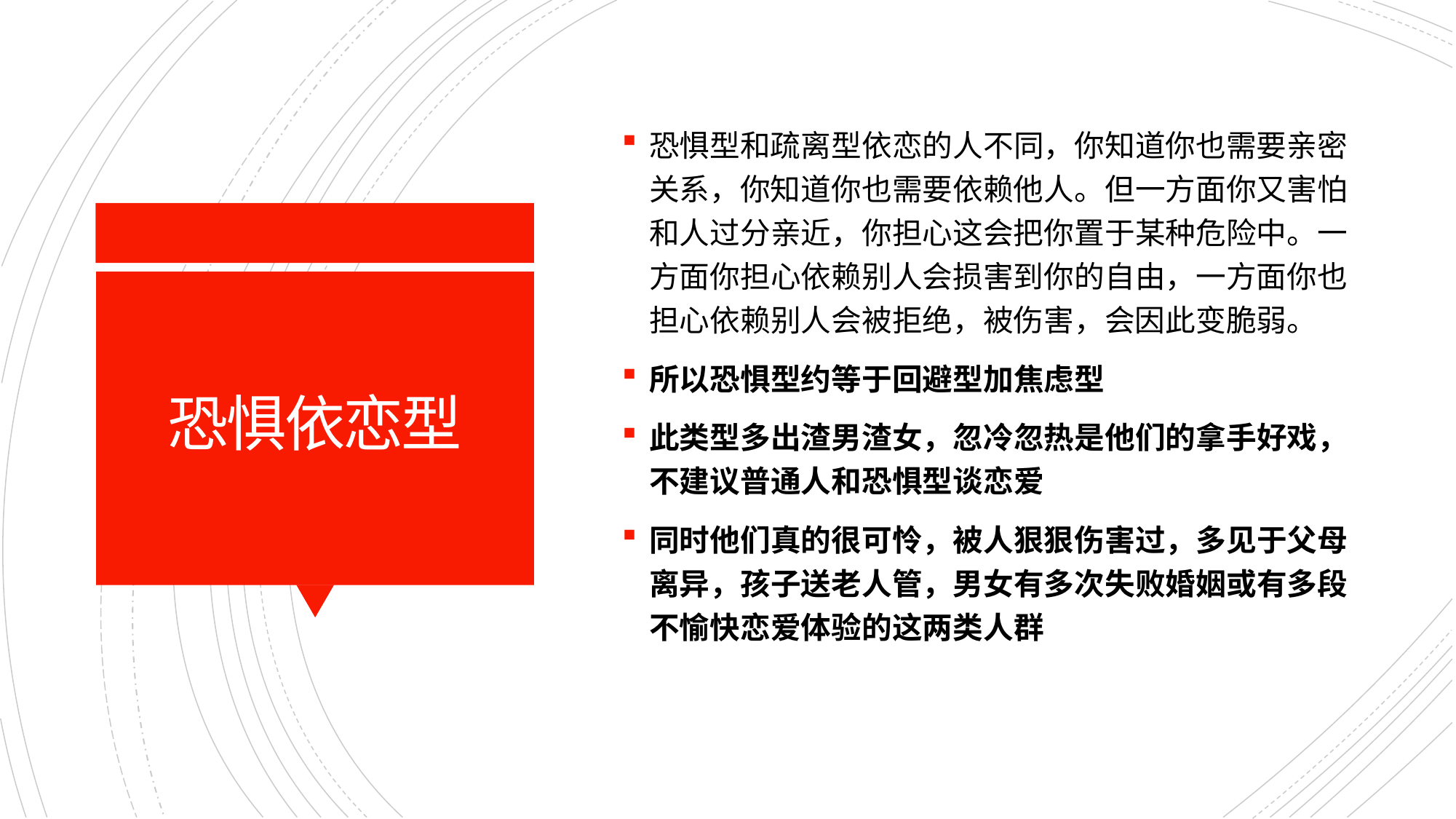

恐惧型和疏离型依恋的人不同，你知道你也需要亲密关系，你知道你也需要依赖他人。但一方面你又害怕和人过分亲近，你担心这会把你置于某种危险中。一方面你担心依赖别人会损害到你的自由，一方面你也担心依赖别人会被拒绝，被伤害，会因此变脆弱。
所以恐惧型约等于回避型加焦虑型
此类型多出渣男渣女，忽冷忽热是他们的拿手好戏，不建议普通人和恐惧型谈恋爱
同时他们真的很可怜，被人狠狠伤害过，多见于父母离异，孩子送老人管，男女有多次失败婚姻或有多段不愉快恋爱体验的这两类人群

# 恐惧依恋型